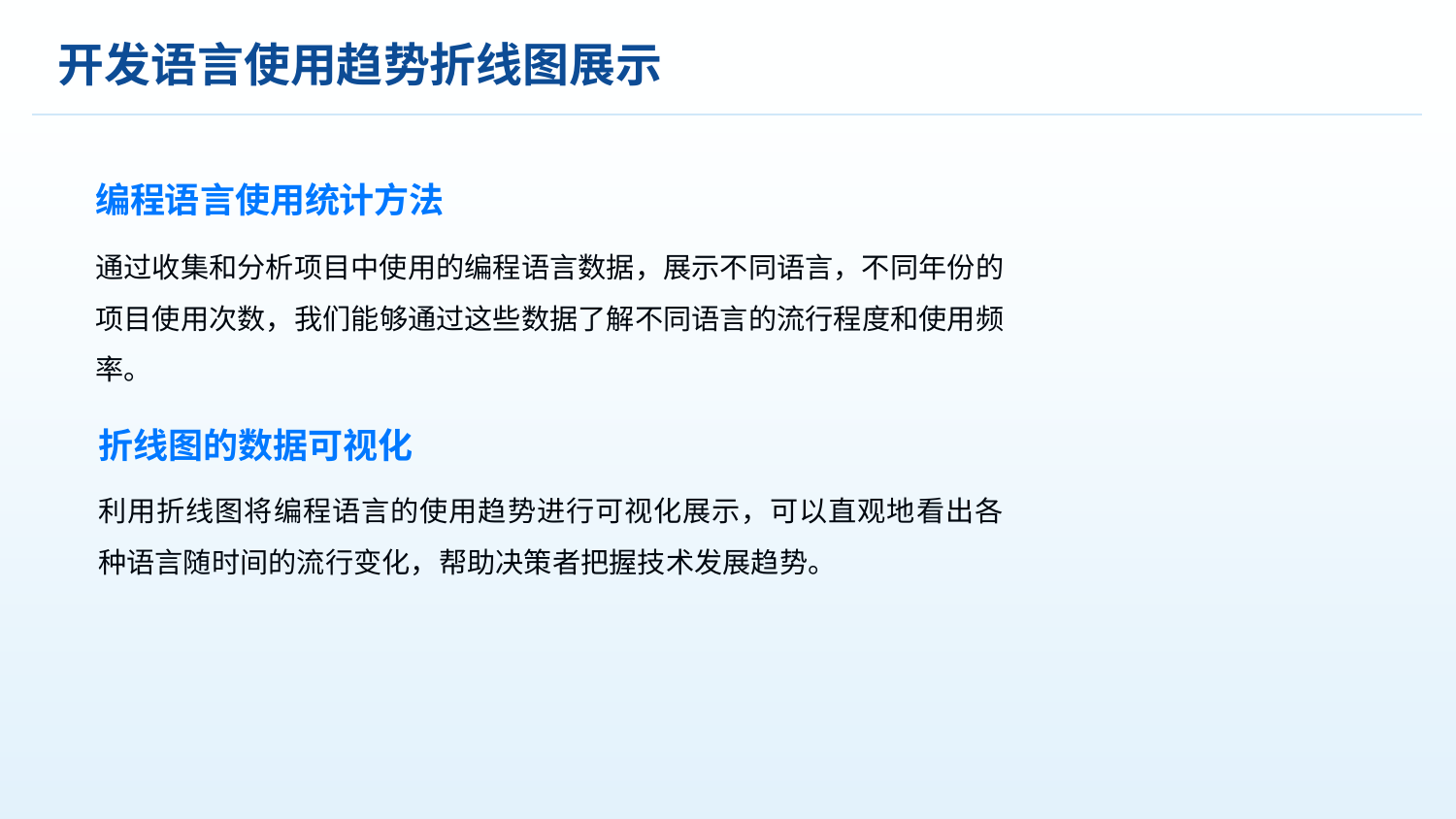

开发语言使用趋势折线图展示

编程语言使用统计方法
通过收集和分析项目中使用的编程语言数据，展示不同语言，不同年份的项目使用次数，我们能够通过这些数据了解不同语言的流行程度和使用频率。
折线图的数据可视化
利用折线图将编程语言的使用趋势进行可视化展示，可以直观地看出各种语言随时间的流行变化，帮助决策者把握技术发展趋势。